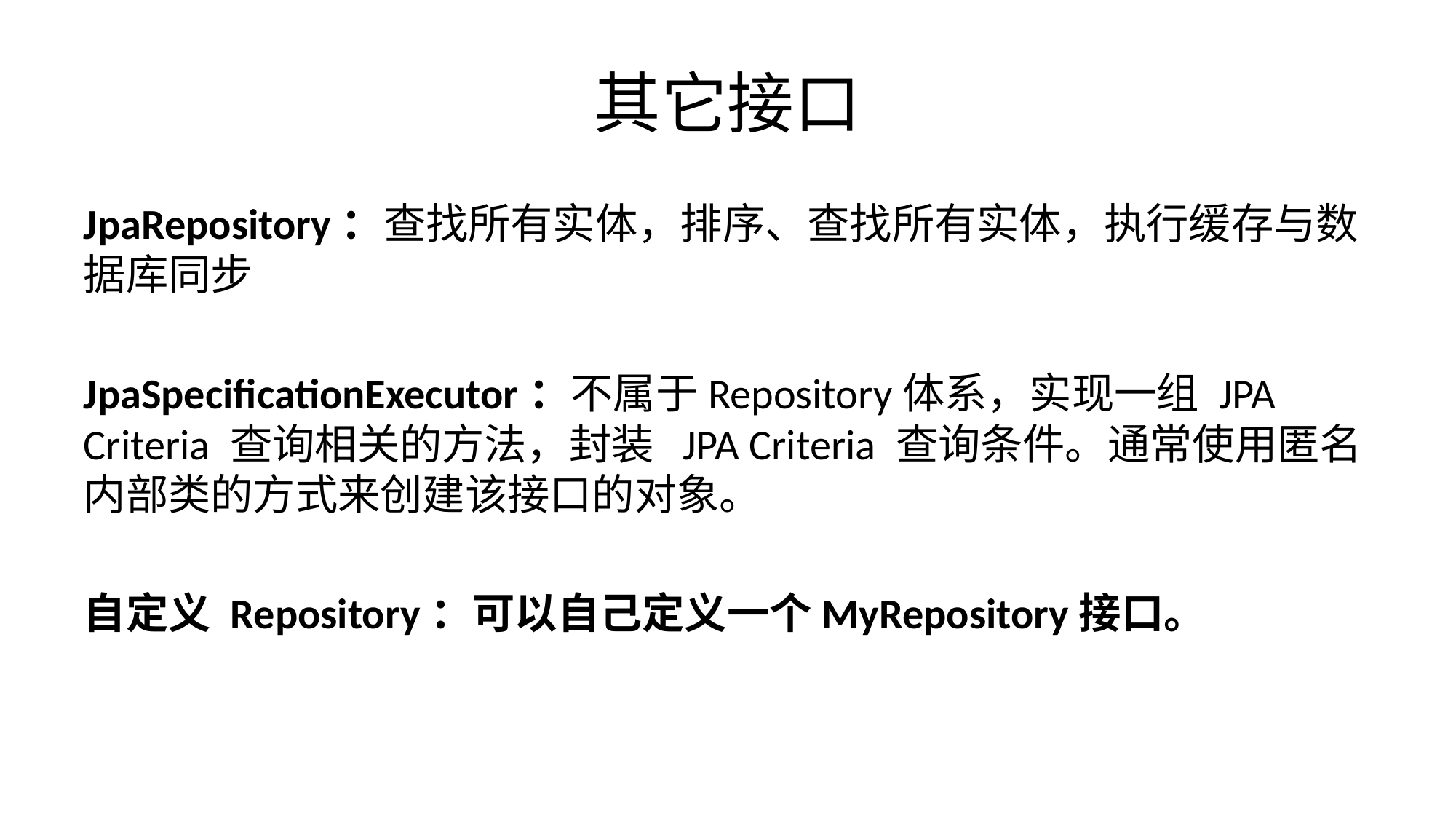

# 其它接口
JpaRepository：查找所有实体，排序、查找所有实体，执行缓存与数据库同步

JpaSpecificationExecutor：不属于Repository体系，实现一组 JPA Criteria 查询相关的方法，封装  JPA Criteria 查询条件。通常使用匿名内部类的方式来创建该接口的对象。

自定义 Repository：可以自己定义一个MyRepository接口。